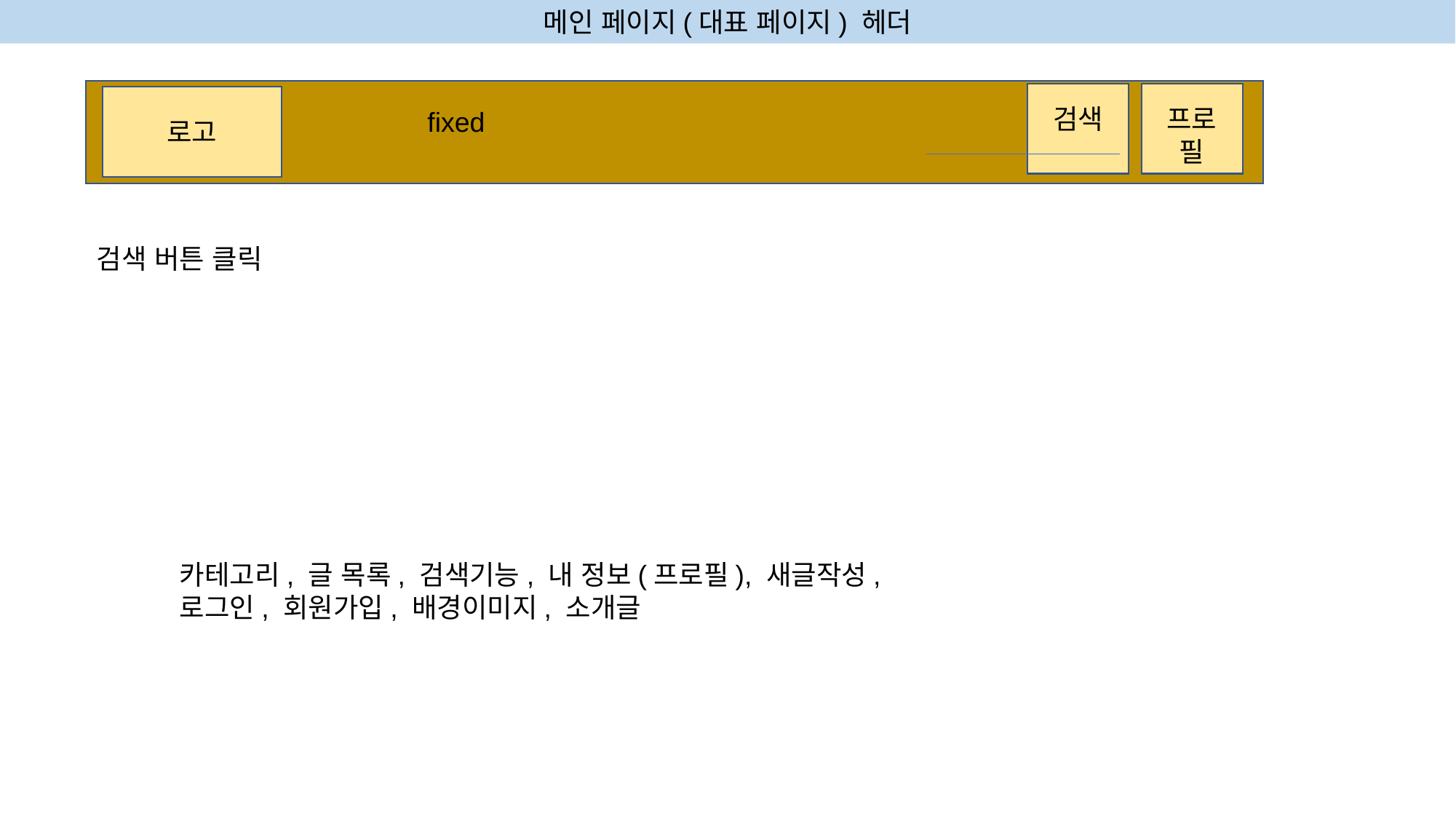

메인 페이지(대표 페이지) 헤더

검색
프로필
fixed
로고
검색 버튼 클릭
카테고리, 글 목록, 검색기능, 내 정보(프로필), 새글작성,
로그인, 회원가입, 배경이미지, 소개글